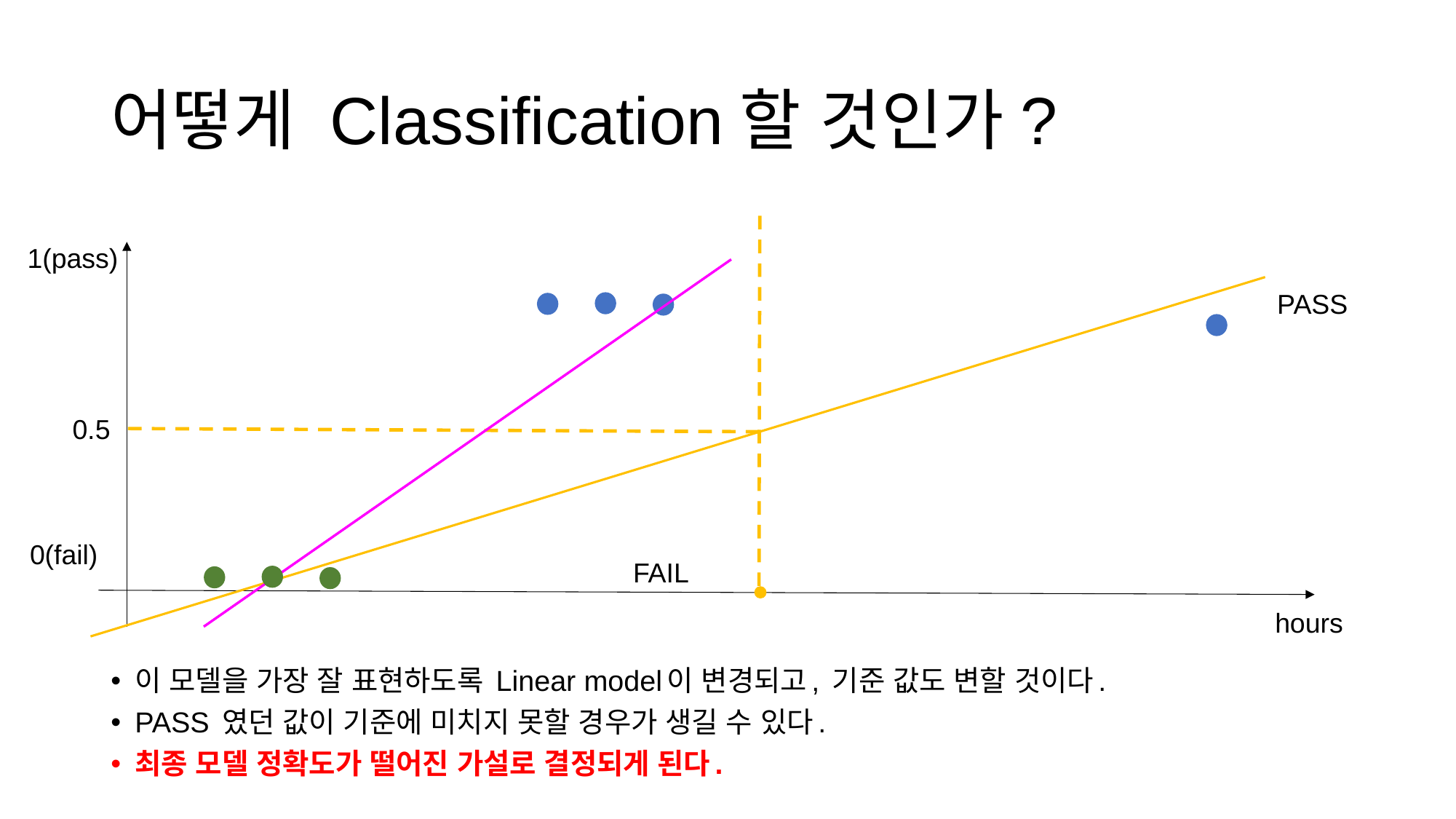

# 어떻게 Classification할 것인가?

1(pass)
0(fail)
hours
PASS
FAIL

0.5

이 모델을 가장 잘 표현하도록 Linear model이 변경되고, 기준 값도 변할 것이다.
PASS 였던 값이 기준에 미치지 못할 경우가 생길 수 있다.
최종 모델 정확도가 떨어진 가설로 결정되게 된다.